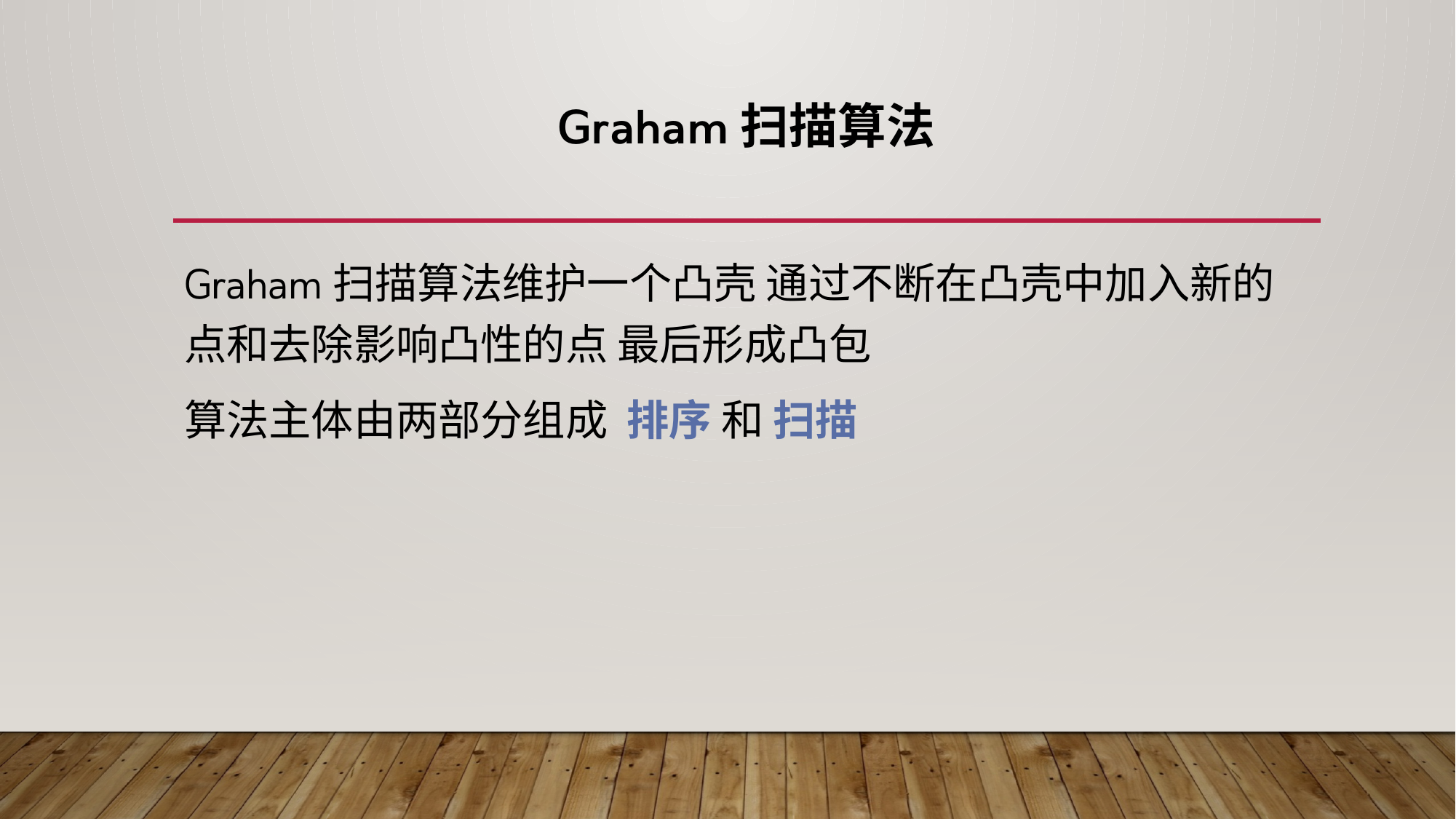

# Graham扫描算法
Graham扫描算法维护一个凸壳 通过不断在凸壳中加入新的点和去除影响凸性的点 最后形成凸包
算法主体由两部分组成  排序 和 扫描